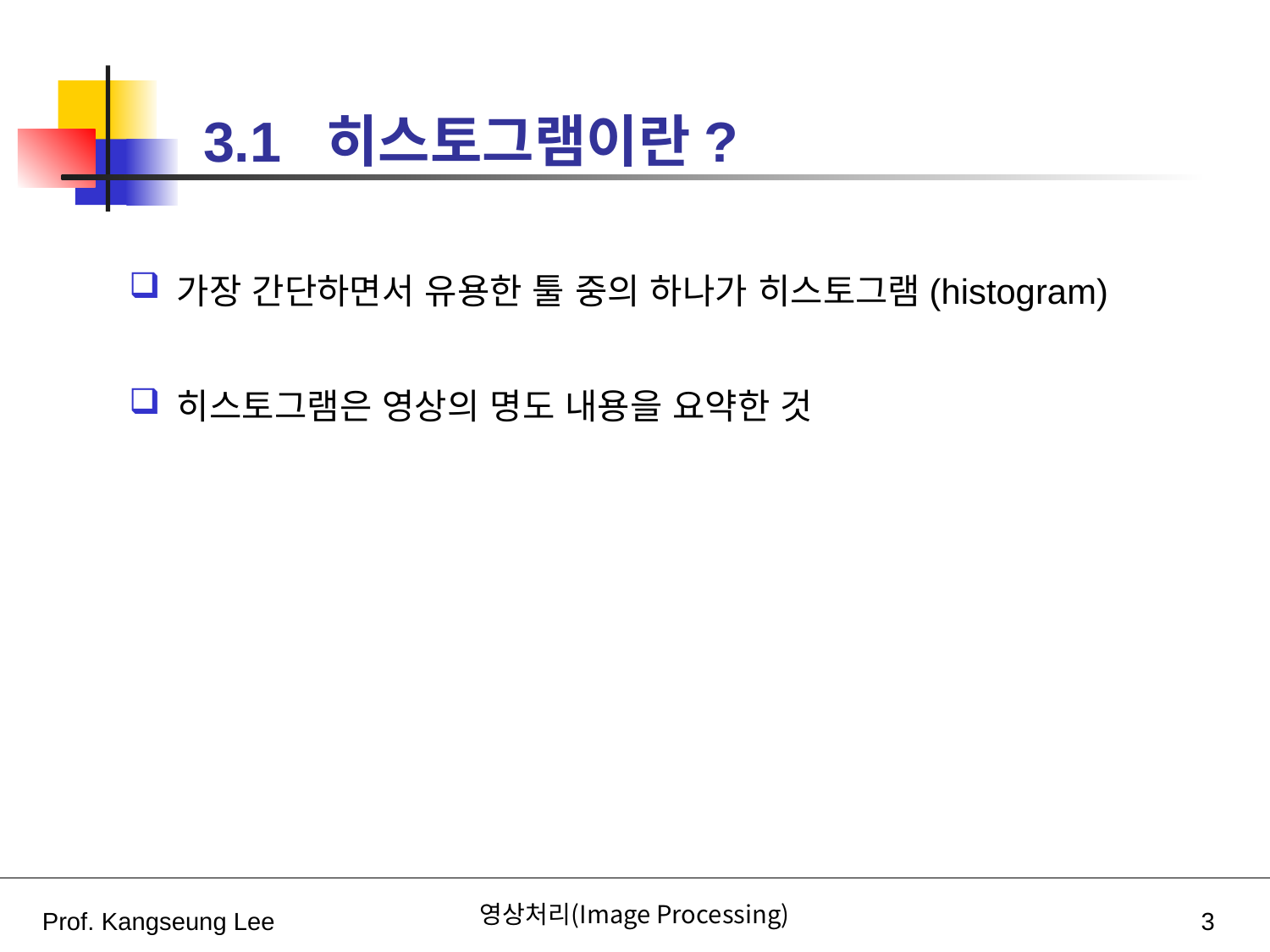

# 3.1  히스토그램이란?
가장 간단하면서 유용한 툴 중의 하나가 히스토그램(histogram)

히스토그램은 영상의 명도 내용을 요약한 것
영상처리(Image Processing)
3